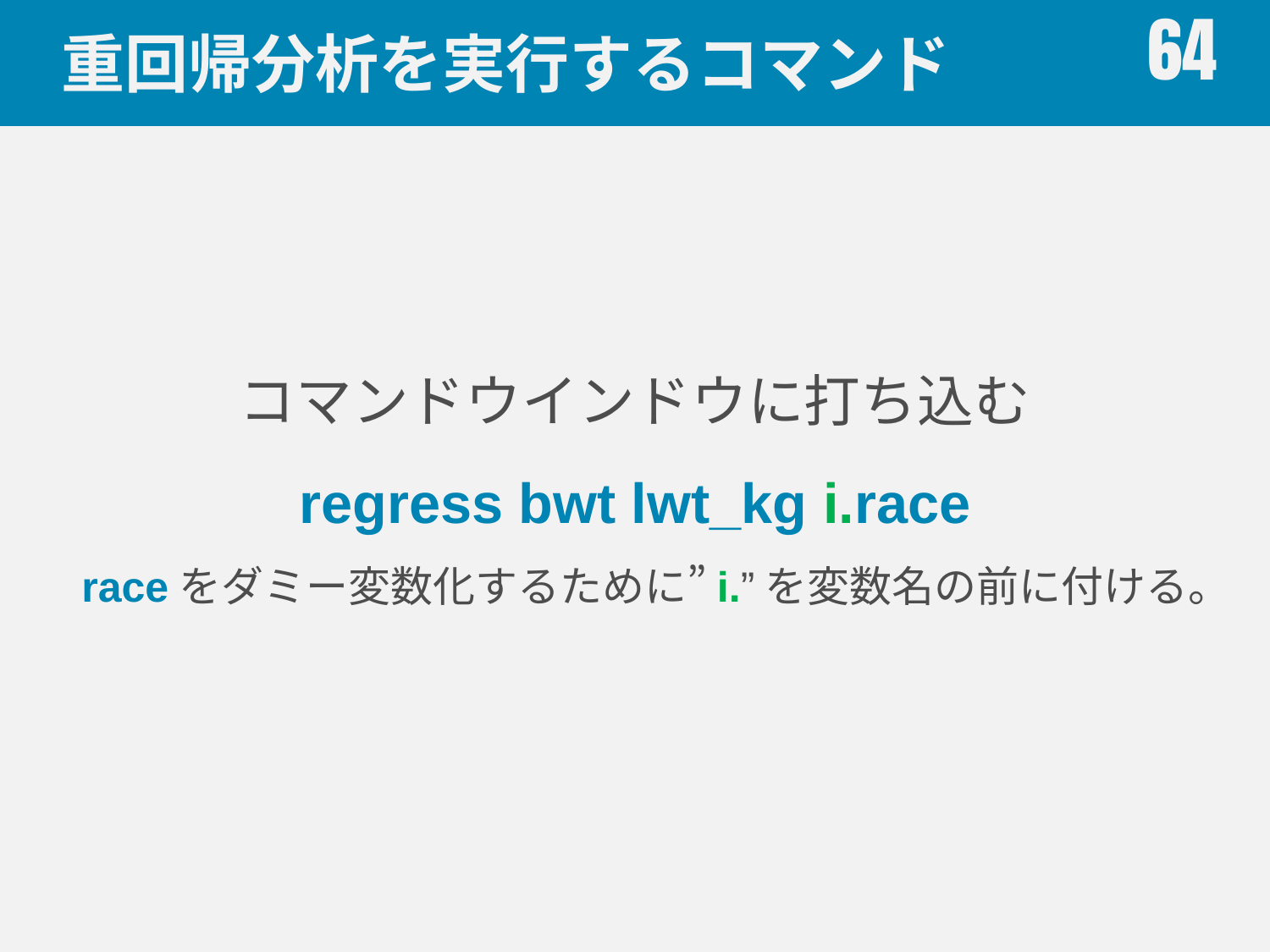

# 重回帰分析を実行するコマンド
 64

コマンドウインドウに打ち込む
regress bwt lwt_kg i.race
raceをダミー変数化するために”i.”を変数名の前に付ける。